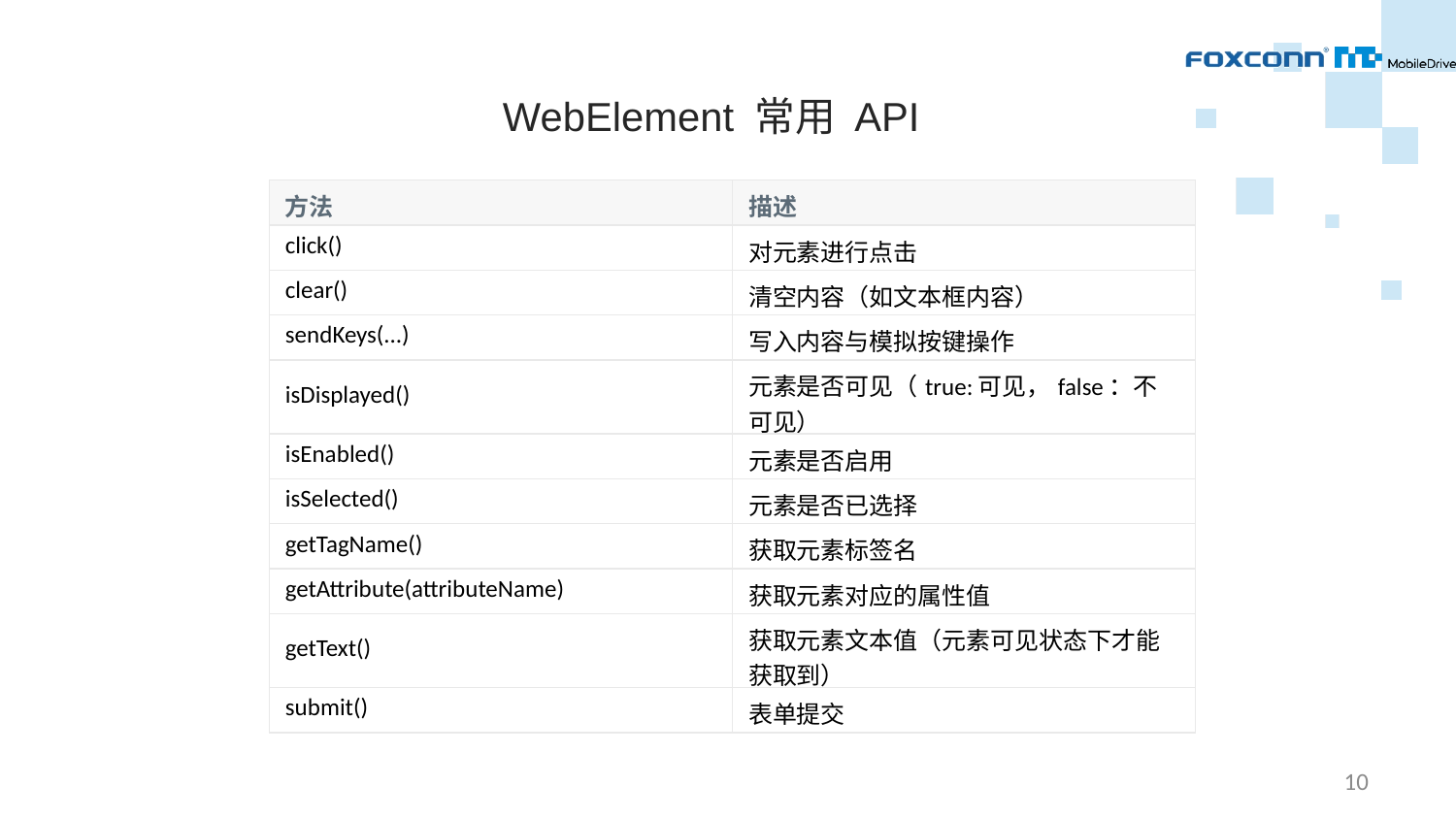

WebElement 常用 API

| 方法 | 描述 |
| --- | --- |
| click() | 对元素进行点击 |
| clear() | 清空内容（如文本框内容） |
| sendKeys(...) | 写入内容与模拟按键操作 |
| isDisplayed() | 元素是否可见（true:可见，false：不可见） |
| isEnabled() | 元素是否启用 |
| isSelected() | 元素是否已选择 |
| getTagName() | 获取元素标签名 |
| getAttribute(attributeName) | 获取元素对应的属性值 |
| getText() | 获取元素文本值（元素可见状态下才能获取到） |
| submit() | 表单提交 |
10